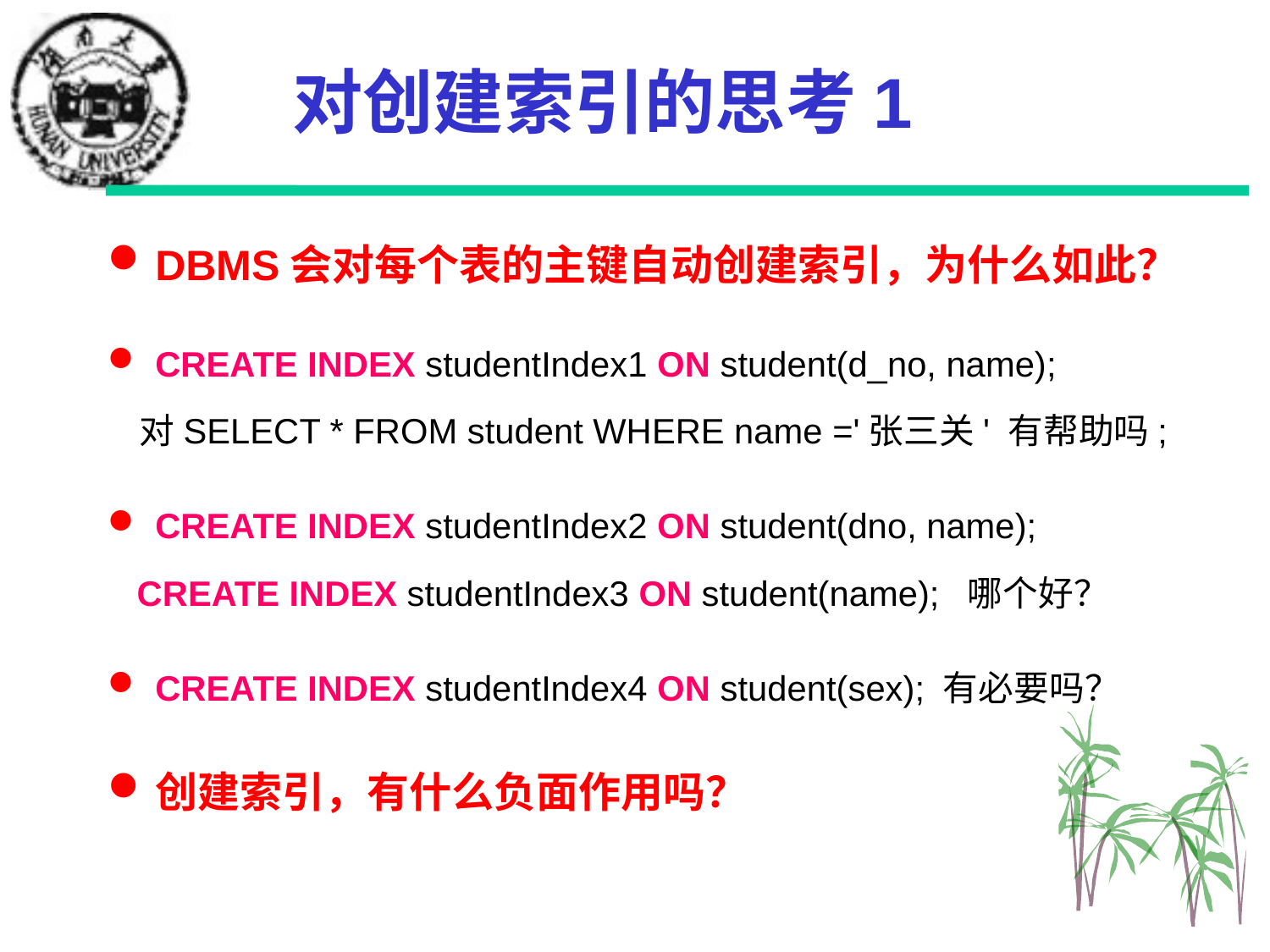

对创建索引的思考1
DBMS会对每个表的主键自动创建索引，为什么如此？
CREATE INDEX studentIndex1 ON student(d_no, name);
   对SELECT * FROM student WHERE name ='张三关' 有帮助吗;
CREATE INDEX studentIndex2 ON student(dno, name);
   CREATE INDEX studentIndex3 ON student(name);  哪个好？
CREATE INDEX studentIndex4 ON student(sex); 有必要吗？
创建索引，有什么负面作用吗？